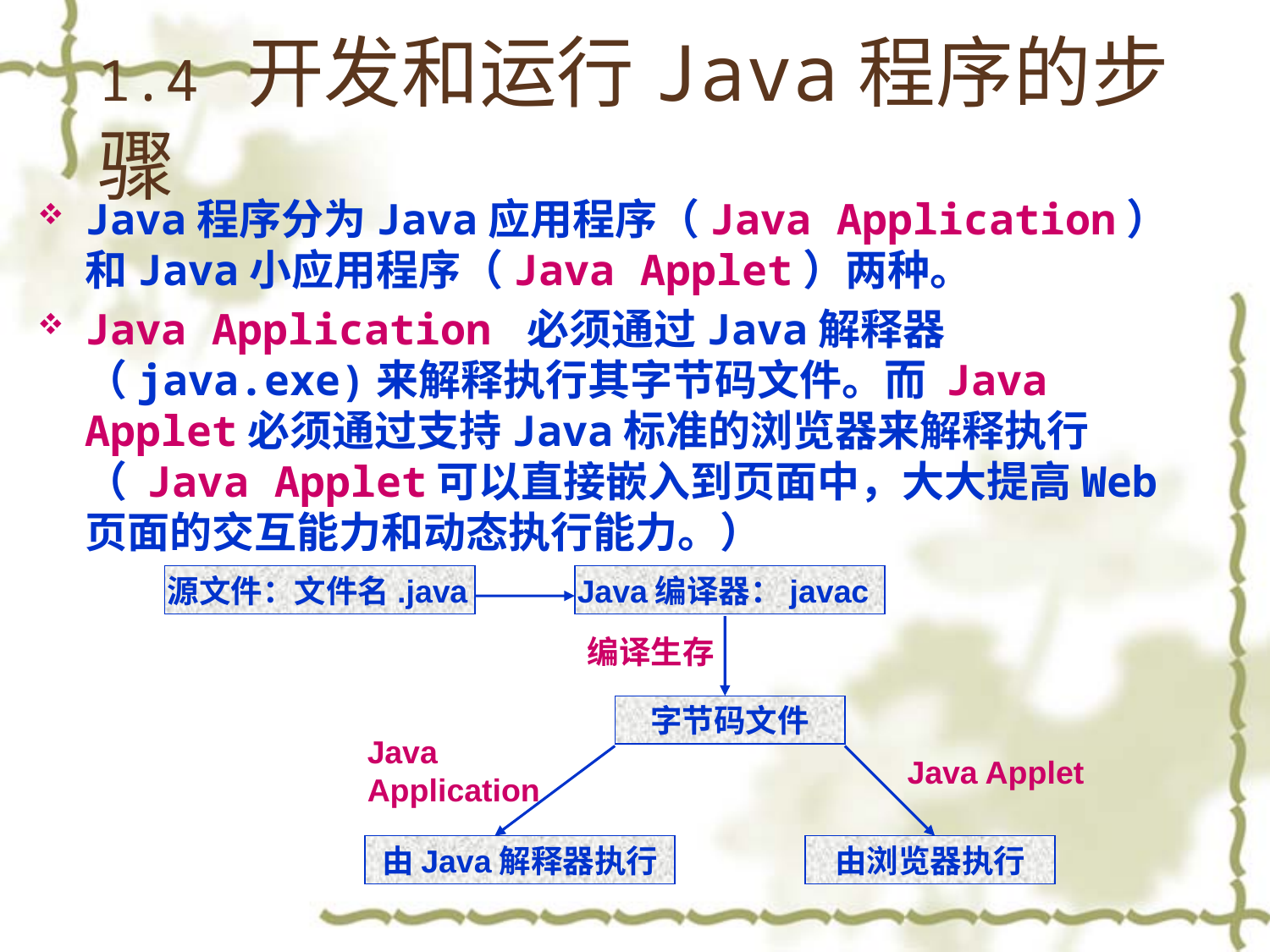

# 1.4 开发和运行Java程序的步骤
Java程序分为Java应用程序（Java Application）和Java小应用程序（Java Applet）两种。
Java Application 必须通过Java解释器（java.exe)来解释执行其字节码文件。而 Java Applet必须通过支持Java标准的浏览器来解释执行（ Java Applet可以直接嵌入到页面中，大大提高Web页面的交互能力和动态执行能力。）
源文件：文件名.java
Java编译器：javac

编译生存
字节码文件
Java Application

Java Applet
由Java解释器执行
由浏览器执行